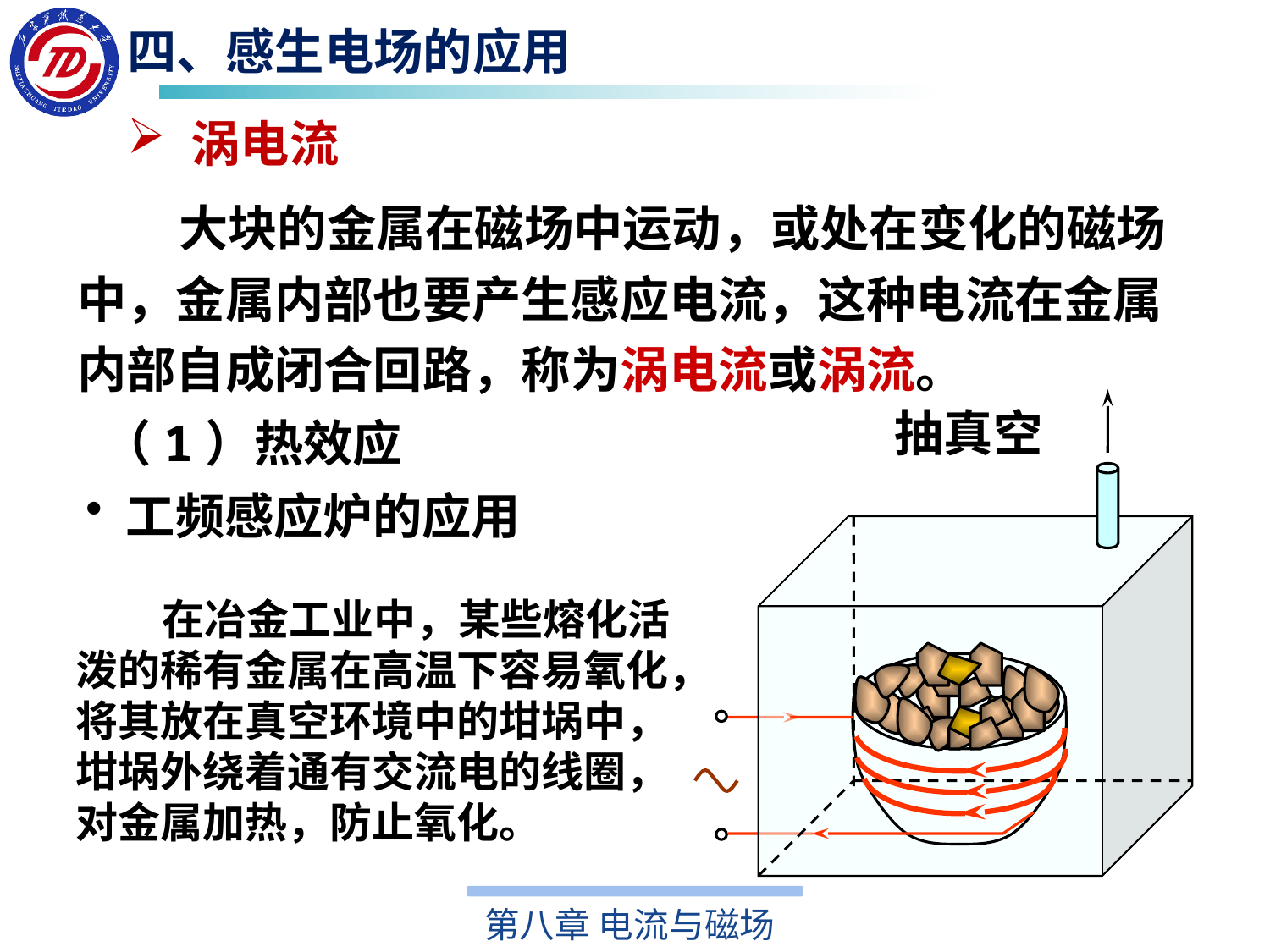

四、感生电场的应用

涡电流
        大块的金属在磁场中运动，或处在变化的磁场中，金属内部也要产生感应电流，这种电流在金属内部自成闭合回路，称为涡电流或涡流。

抽真空

（1）热效应
 工频感应炉的应用
        在冶金工业中，某些熔化活泼的稀有金属在高温下容易氧化，将其放在真空环境中的坩埚中，坩埚外绕着通有交流电的线圈，对金属加热，防止氧化。
18